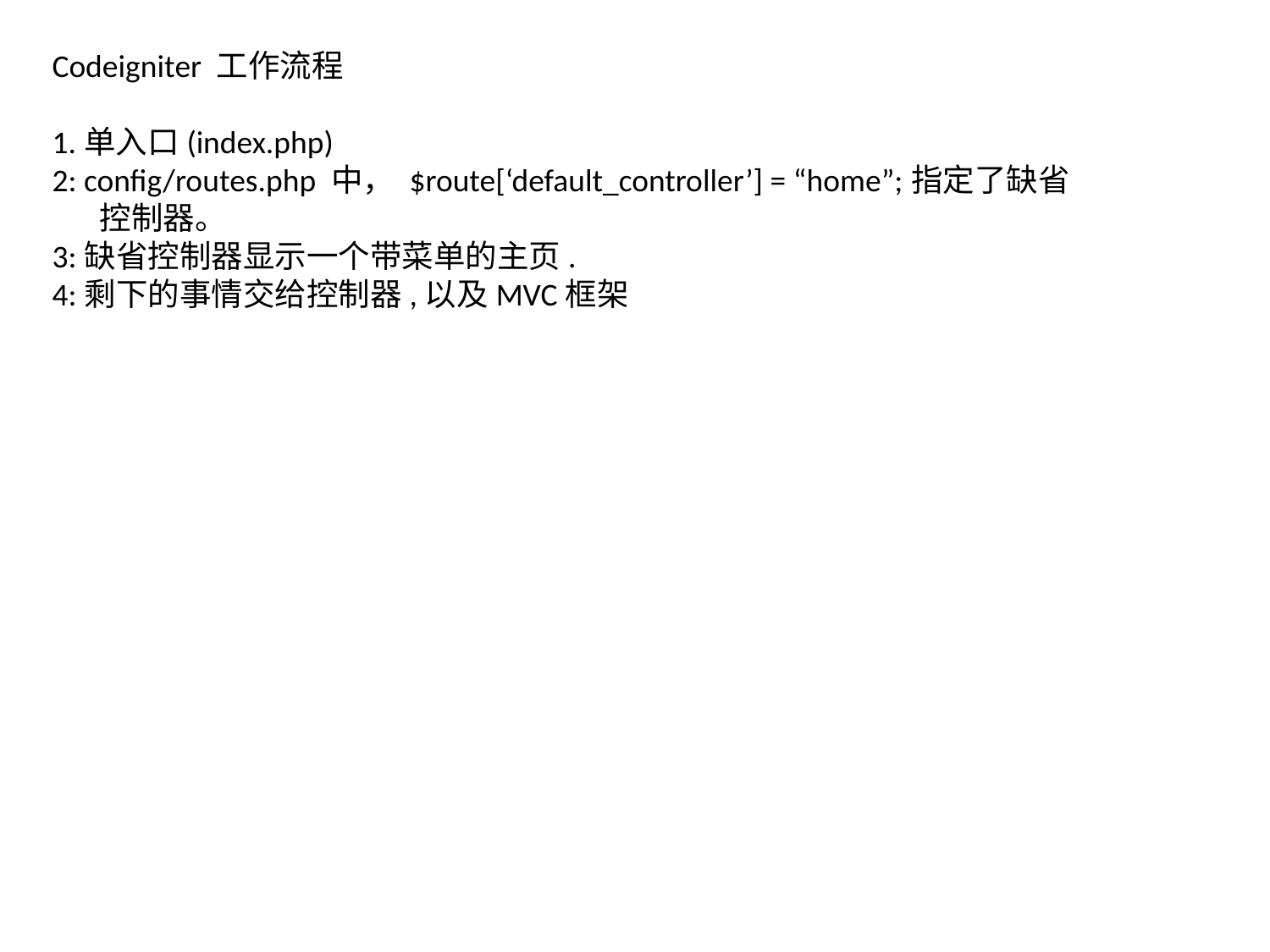

Codeigniter 工作流程

1.单入口(index.php)
2: config/routes.php 中， $route[‘default_controller’] = “home”;指定了缺省控制器。
3:缺省控制器显示一个带菜单的主页.
4:剩下的事情交给控制器,以及MVC框架